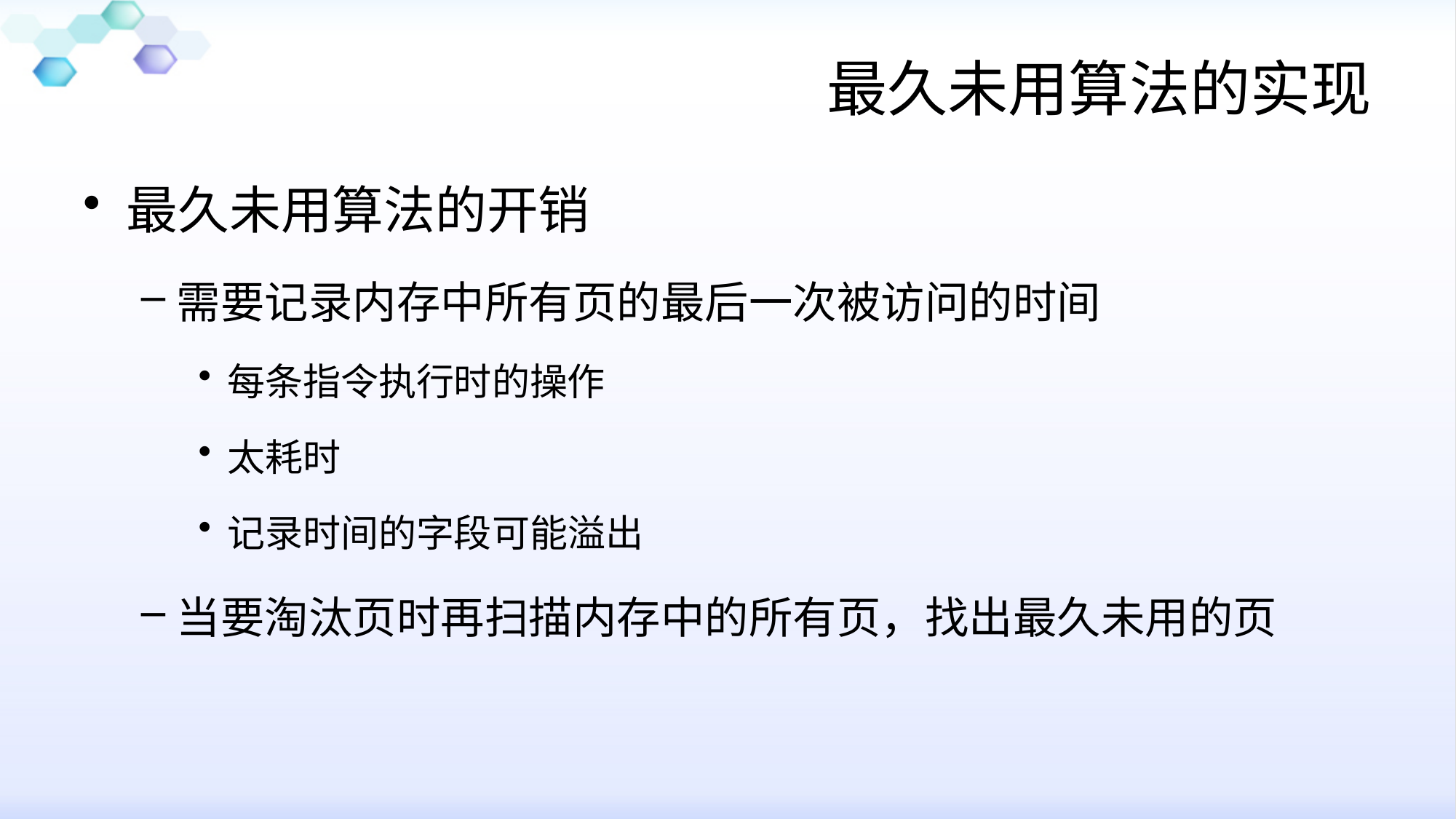

# 最久未用算法的实现
最久未用算法的开销
需要记录内存中所有页的最后一次被访问的时间
每条指令执行时的操作
太耗时
记录时间的字段可能溢出
当要淘汰页时再扫描内存中的所有页，找出最久未用的页